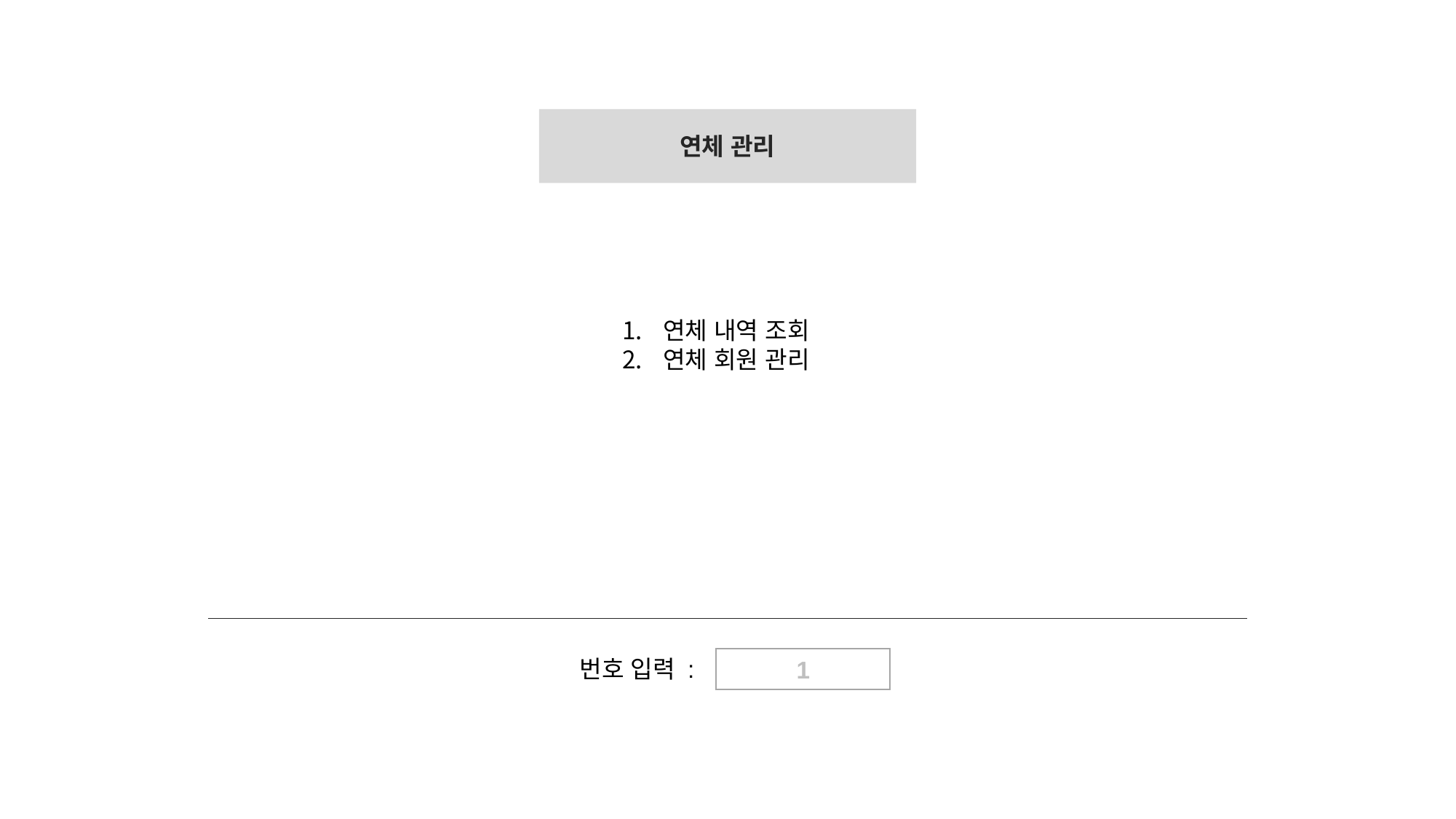

연체 관리
연체 내역 조회
연체 회원 관리
번호 입력 :
1